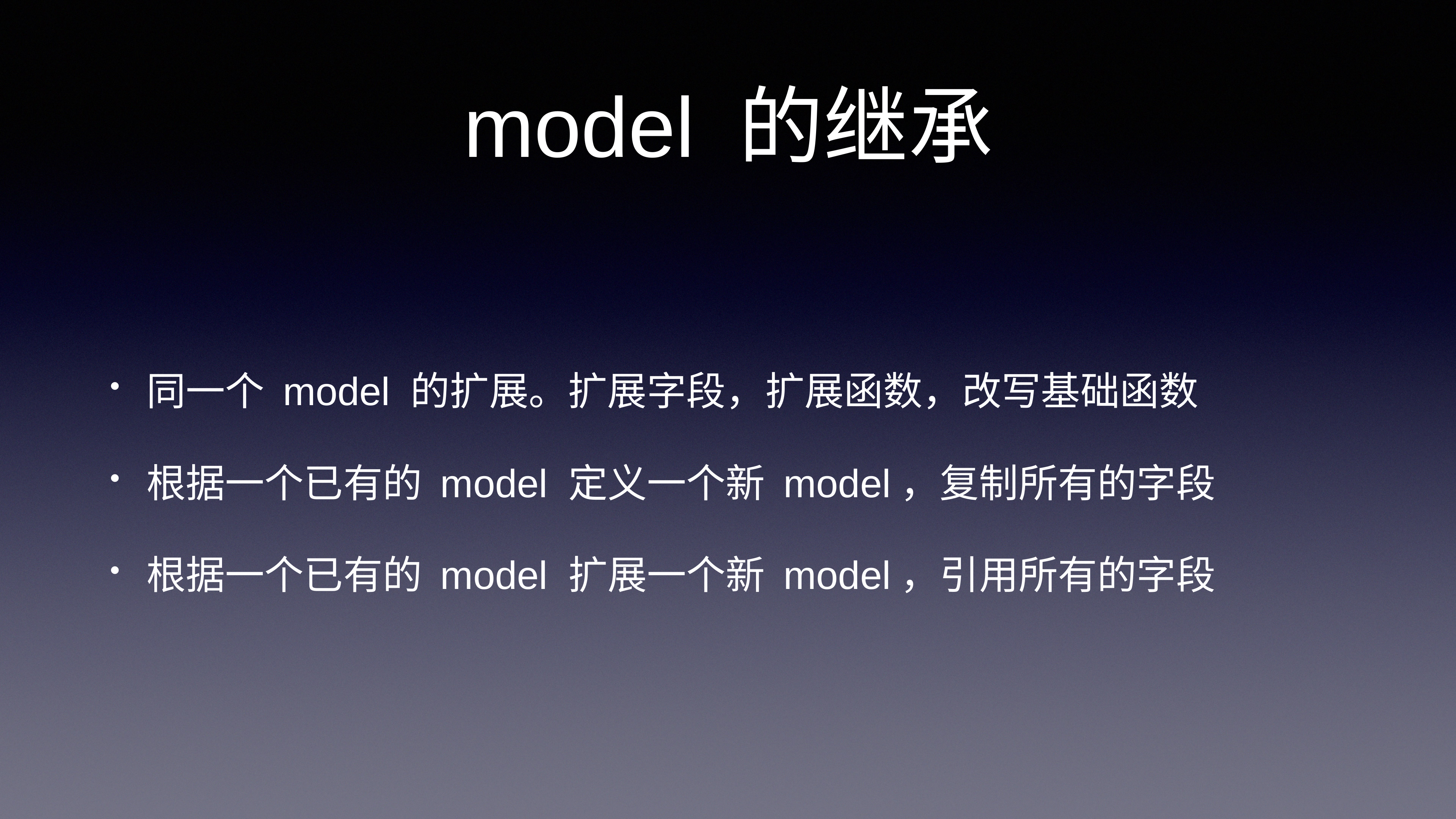

# model 的继承
同一个 model 的扩展。扩展字段，扩展函数，改写基础函数
根据一个已有的 model 定义一个新 model，复制所有的字段
根据一个已有的 model 扩展一个新 model，引用所有的字段